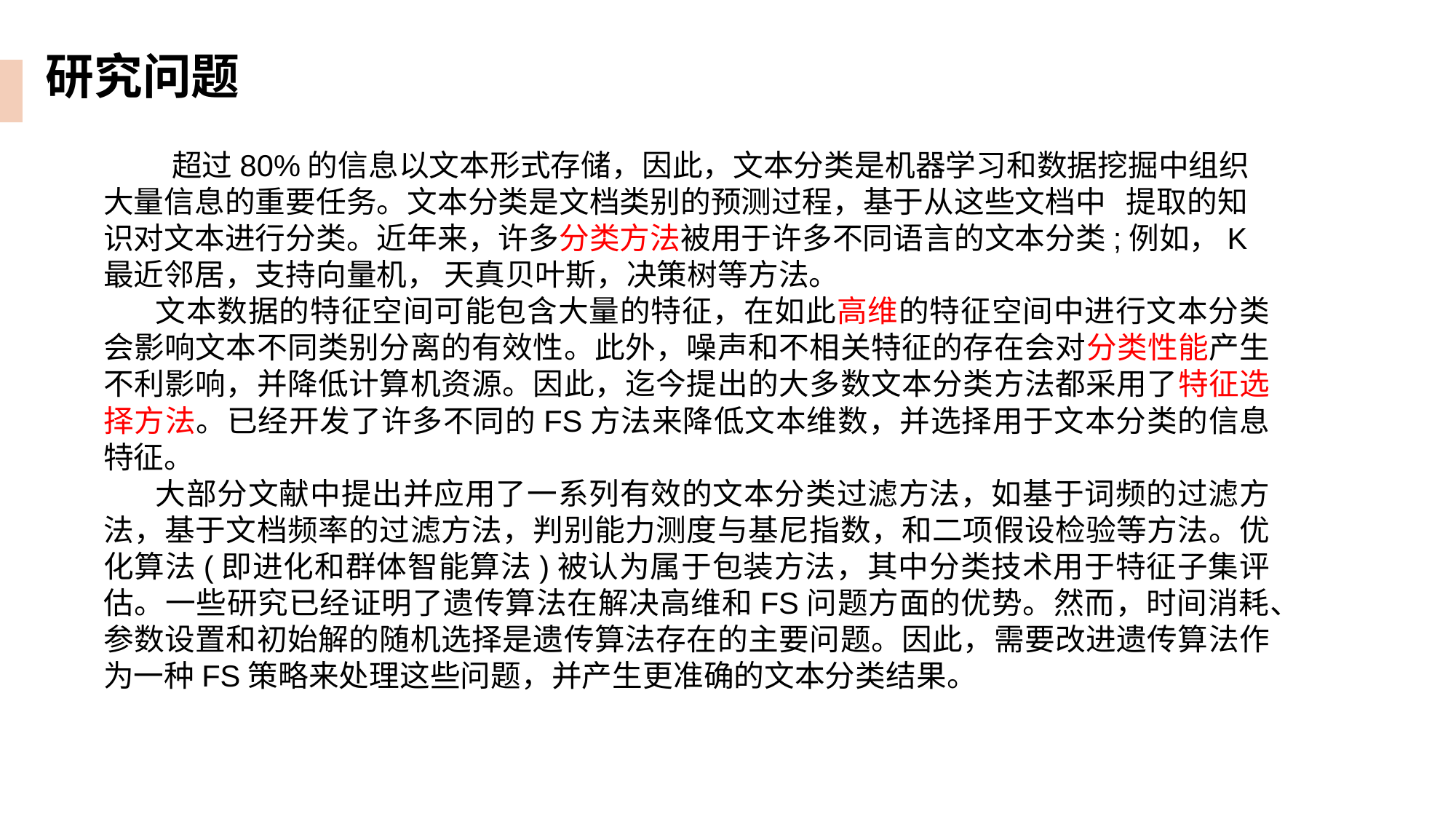

研究问题

          超过80%的信息以文本形式存储，因此，文本分类是机器学习和数据挖掘中组织大量信息的重要任务。文本分类是文档类别的预测过程，基于从这些文档中   提取的知识对文本进行分类。近年来，许多分类方法被用于许多不同语言的文本分类;例如，K最近邻居，支持向量机， 天真贝叶斯，决策树等方法。
      文本数据的特征空间可能包含大量的特征，在如此高维的特征空间中进行文本分类会影响文本不同类别分离的有效性。此外，噪声和不相关特征的存在会对分类性能产生不利影响，并降低计算机资源。因此，迄今提出的大多数文本分类方法都采用了特征选择方法。已经开发了许多不同的FS方法来降低文本维数，并选择用于文本分类的信息特征。
      大部分文献中提出并应用了一系列有效的文本分类过滤方法，如基于词频的过滤方法，基于文档频率的过滤方法，判别能力测度与基尼指数，和二项假设检验等方法。优化算法(即进化和群体智能算法)被认为属于包装方法，其中分类技术用于特征子集评估。一些研究已经证明了遗传算法在解决高维和FS问题方面的优势。然而，时间消耗、参数设置和初始解的随机选择是遗传算法存在的主要问题。因此，需要改进遗传算法作为一种FS策略来处理这些问题，并产生更准确的文本分类结果。